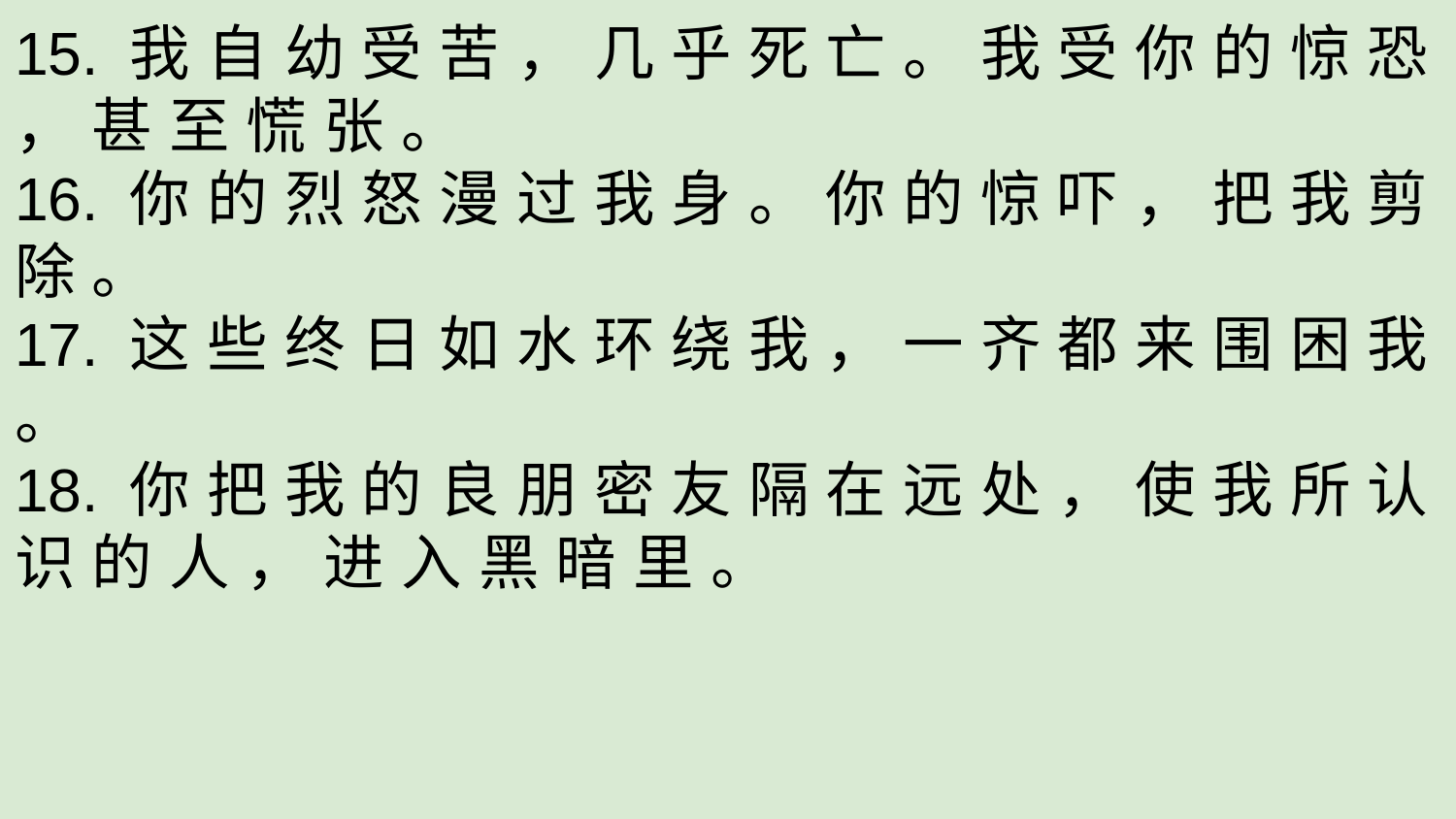

15. 我 自 幼 受 苦 ， 几 乎 死 亡 。 我 受 你 的 惊 恐 ， 甚 至 慌 张 。
16. 你 的 烈 怒 漫 过 我 身 。 你 的 惊 吓 ， 把 我 剪 除 。
17. 这 些 终 日 如 水 环 绕 我 ， 一 齐 都 来 围 困 我 。
18. 你 把 我 的 良 朋 密 友 隔 在 远 处 ， 使 我 所 认 识 的 人 ， 进 入 黑 暗 里 。